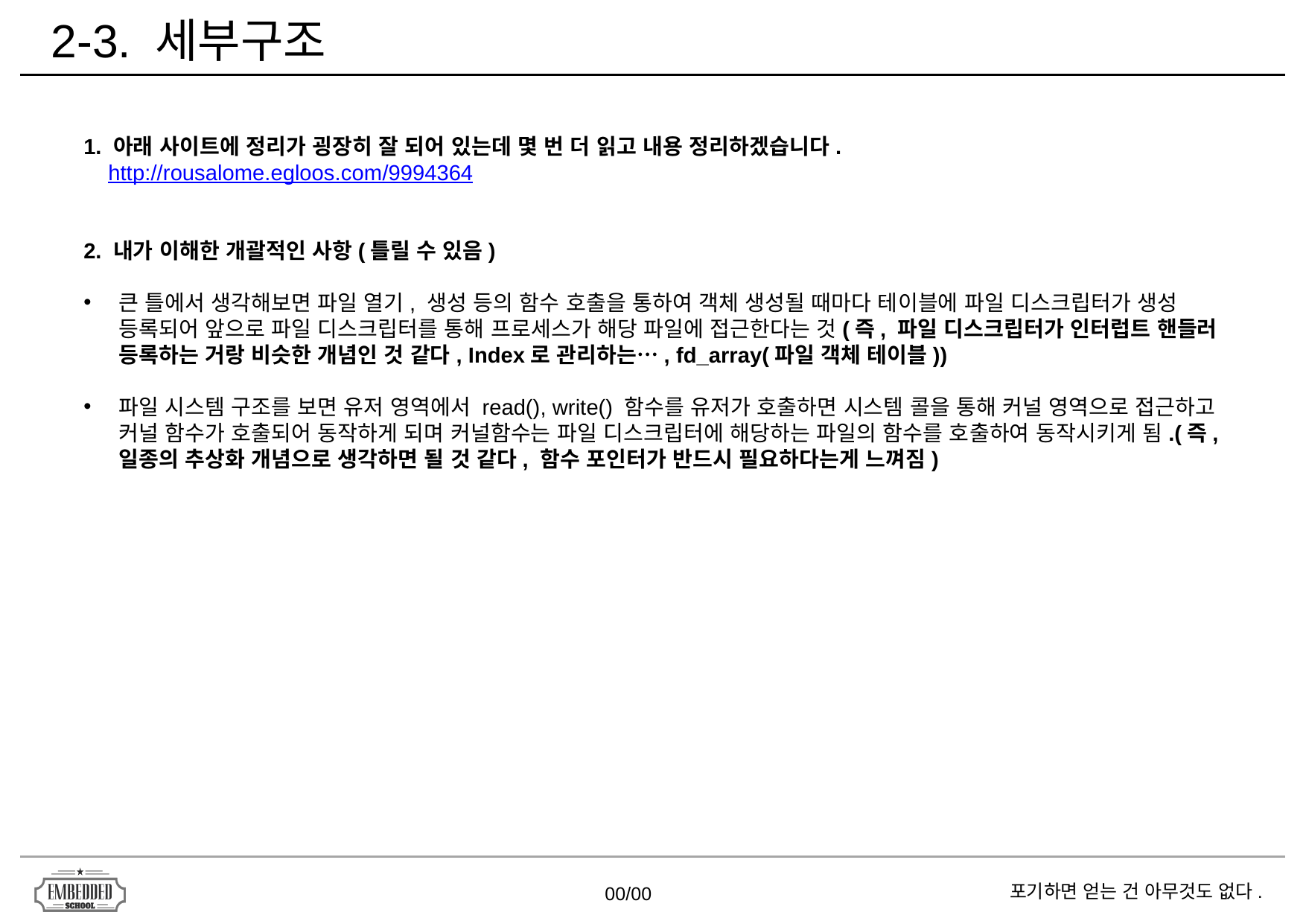

2-3. 세부구조
1. 아래 사이트에 정리가 굉장히 잘 되어 있는데 몇 번 더 읽고 내용 정리하겠습니다.
    http://rousalome.egloos.com/9994364

2. 내가 이해한 개괄적인 사항(틀릴 수 있음)

큰 틀에서 생각해보면 파일 열기, 생성 등의 함수 호출을 통하여 객체 생성될 때마다 테이블에 파일 디스크립터가 생성 등록되어 앞으로 파일 디스크립터를 통해 프로세스가 해당 파일에 접근한다는 것(즉, 파일 디스크립터가 인터럽트 핸들러 등록하는 거랑 비슷한 개념인 것 같다, Index로 관리하는…, fd_array(파일 객체 테이블))

파일 시스템 구조를 보면 유저 영역에서 read(), write() 함수를 유저가 호출하면 시스템 콜을 통해 커널 영역으로 접근하고 커널 함수가 호출되어 동작하게 되며 커널함수는 파일 디스크립터에 해당하는 파일의 함수를 호출하여 동작시키게 됨.(즉, 일종의 추상화 개념으로 생각하면 될 것 같다, 함수 포인터가 반드시 필요하다는게 느껴짐)

00/00